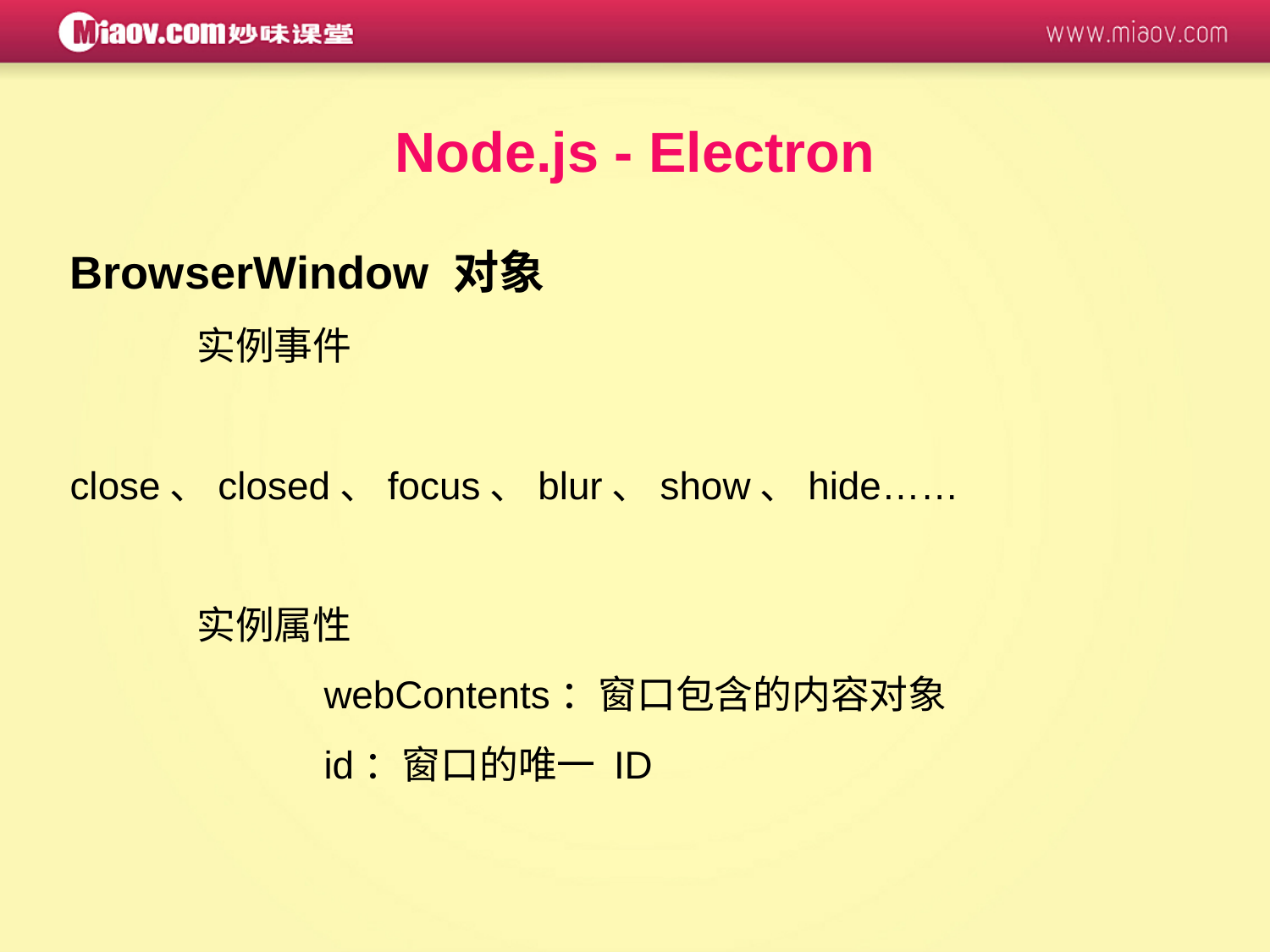

Node.js - Electron
BrowserWindow 对象
	实例事件
		close、closed、focus、blur、show、hide……

	实例属性
		webContents：窗口包含的内容对象
		id：窗口的唯一 ID